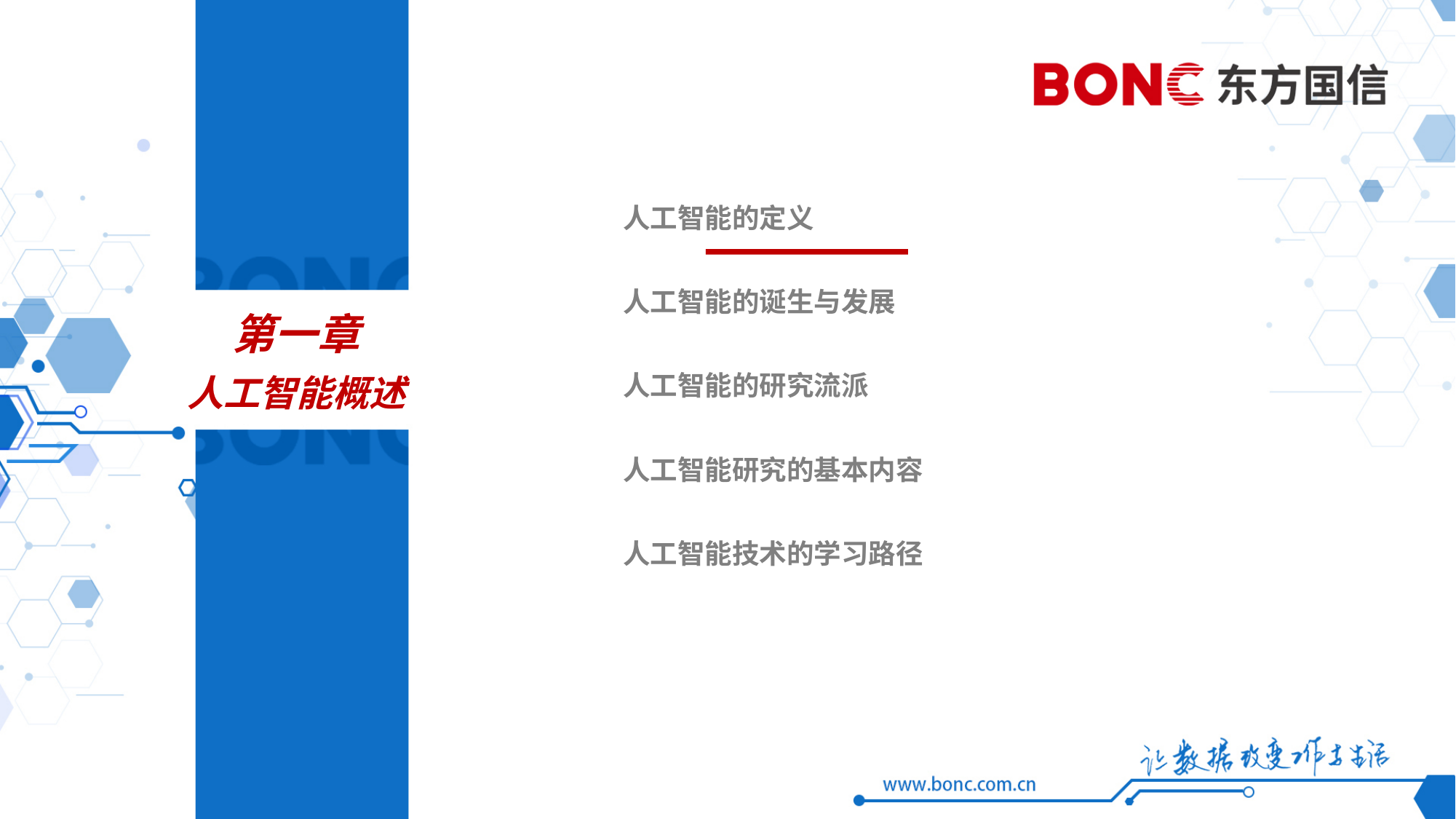

人工智能的定义

人工智能的诞生与发展
第一章
人工智能的研究流派
人工智能概述
人工智能研究的基本内容
人工智能技术的学习路径